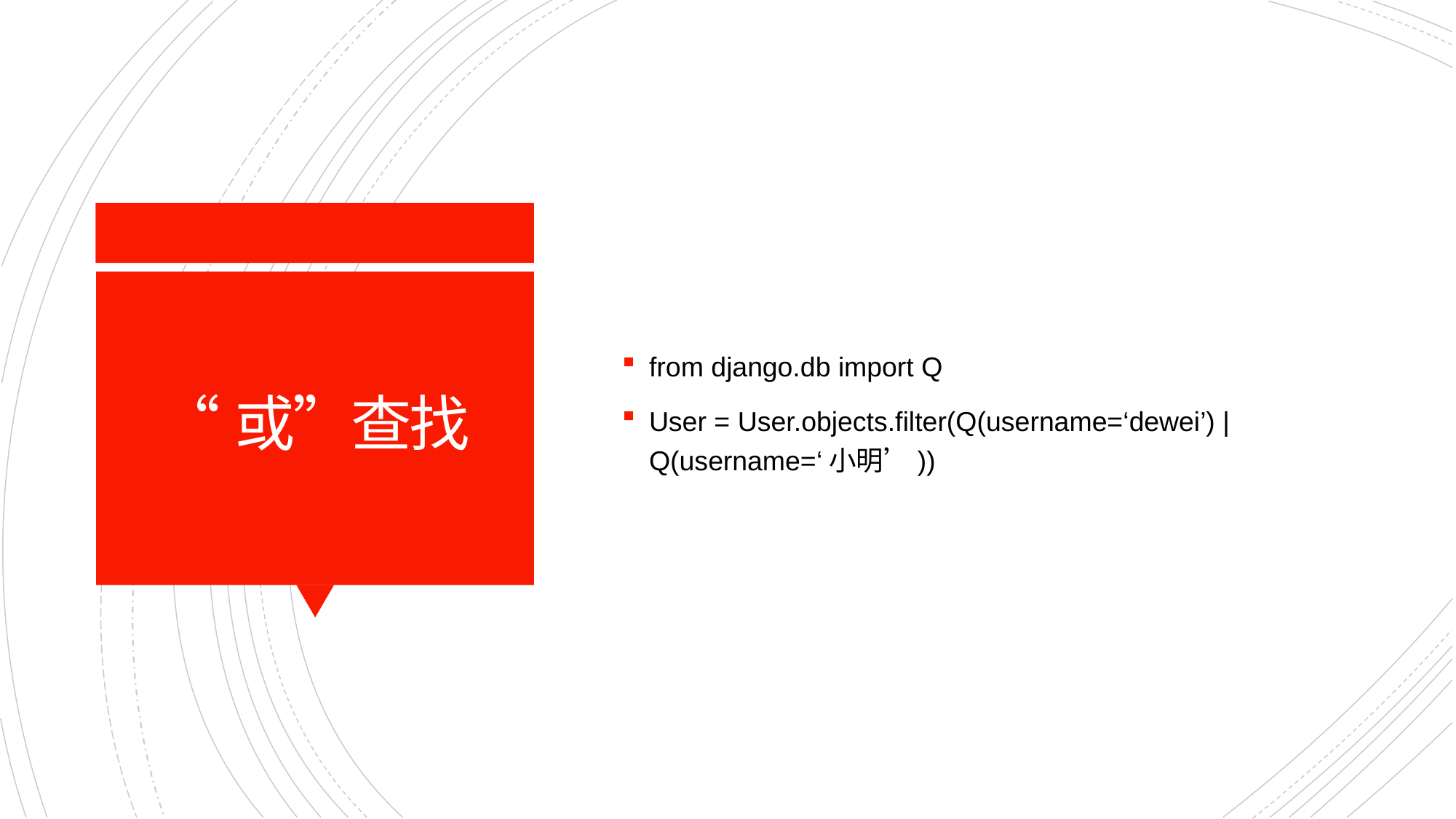

from django.db import Q
User = User.objects.filter(Q(username=‘dewei’) | Q(username=‘小明’))
# “或”查找